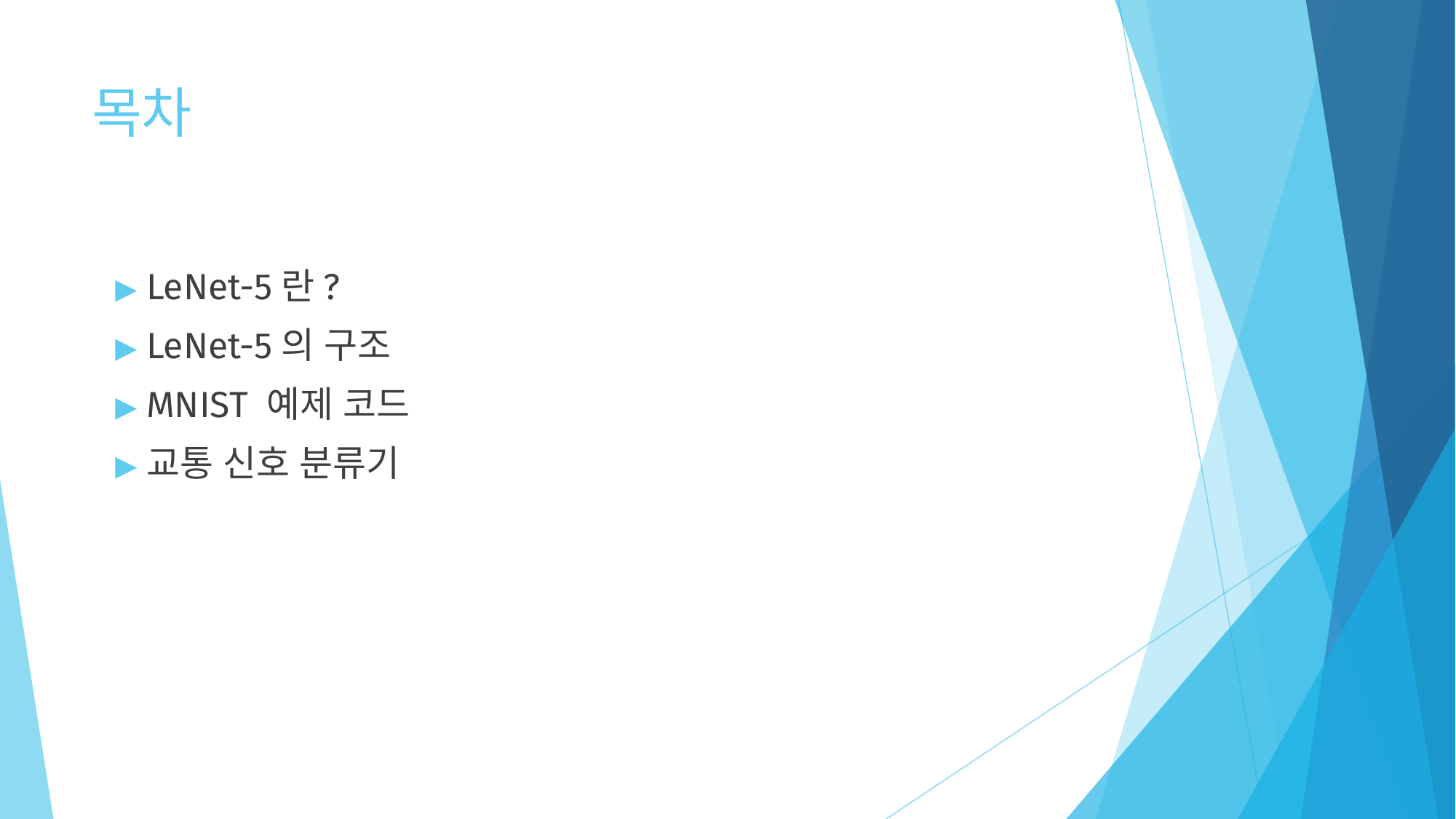

# 목차
LeNet-5란?
LeNet-5의 구조
MNIST 예제 코드
교통 신호 분류기